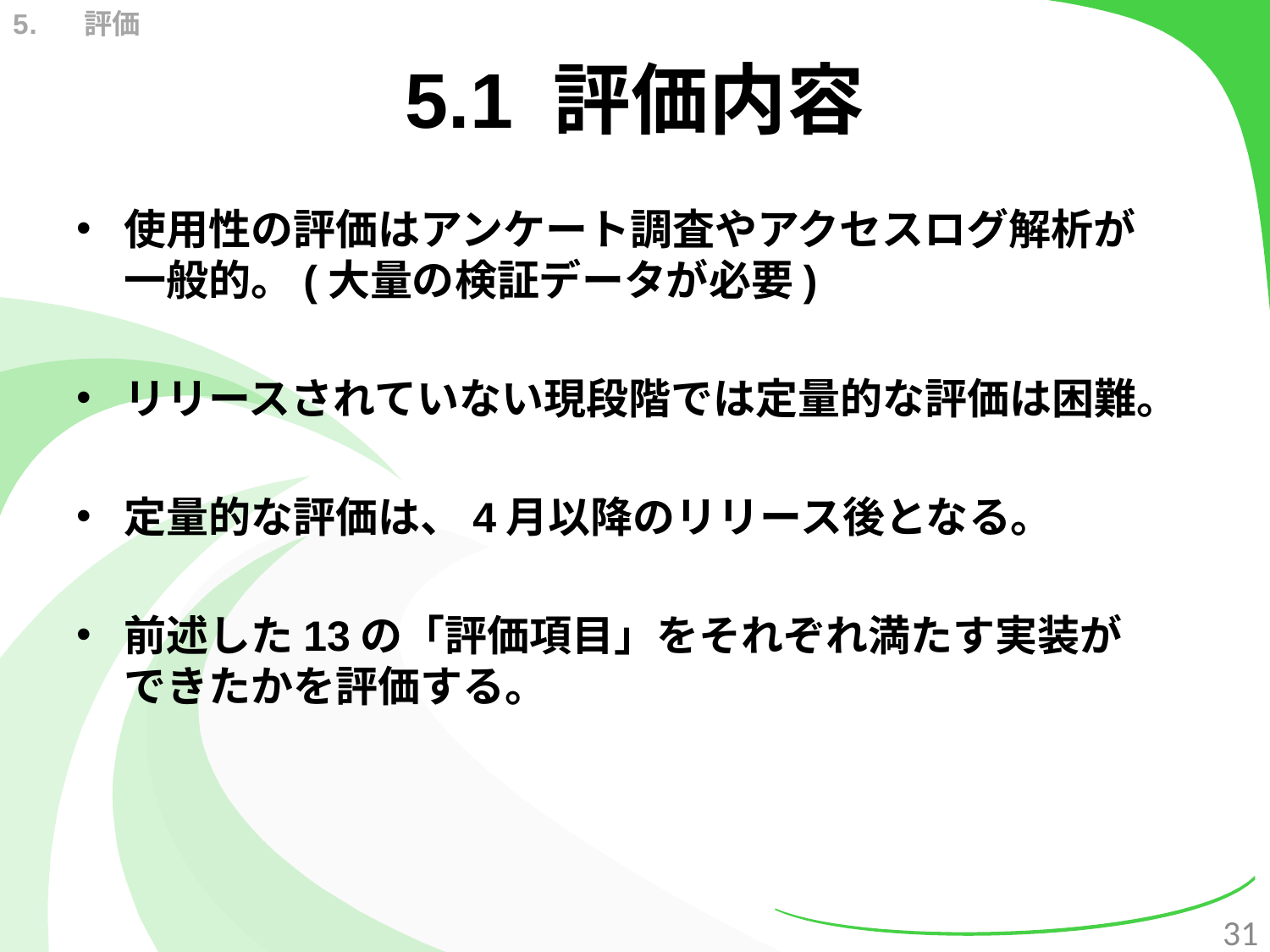

評価
# 5.1 評価内容
使用性の評価はアンケート調査やアクセスログ解析が一般的。(大量の検証データが必要)

リリースされていない現段階では定量的な評価は困難。

定量的な評価は、4月以降のリリース後となる。

前述した13の「評価項目」をそれぞれ満たす実装ができたかを評価する。
31